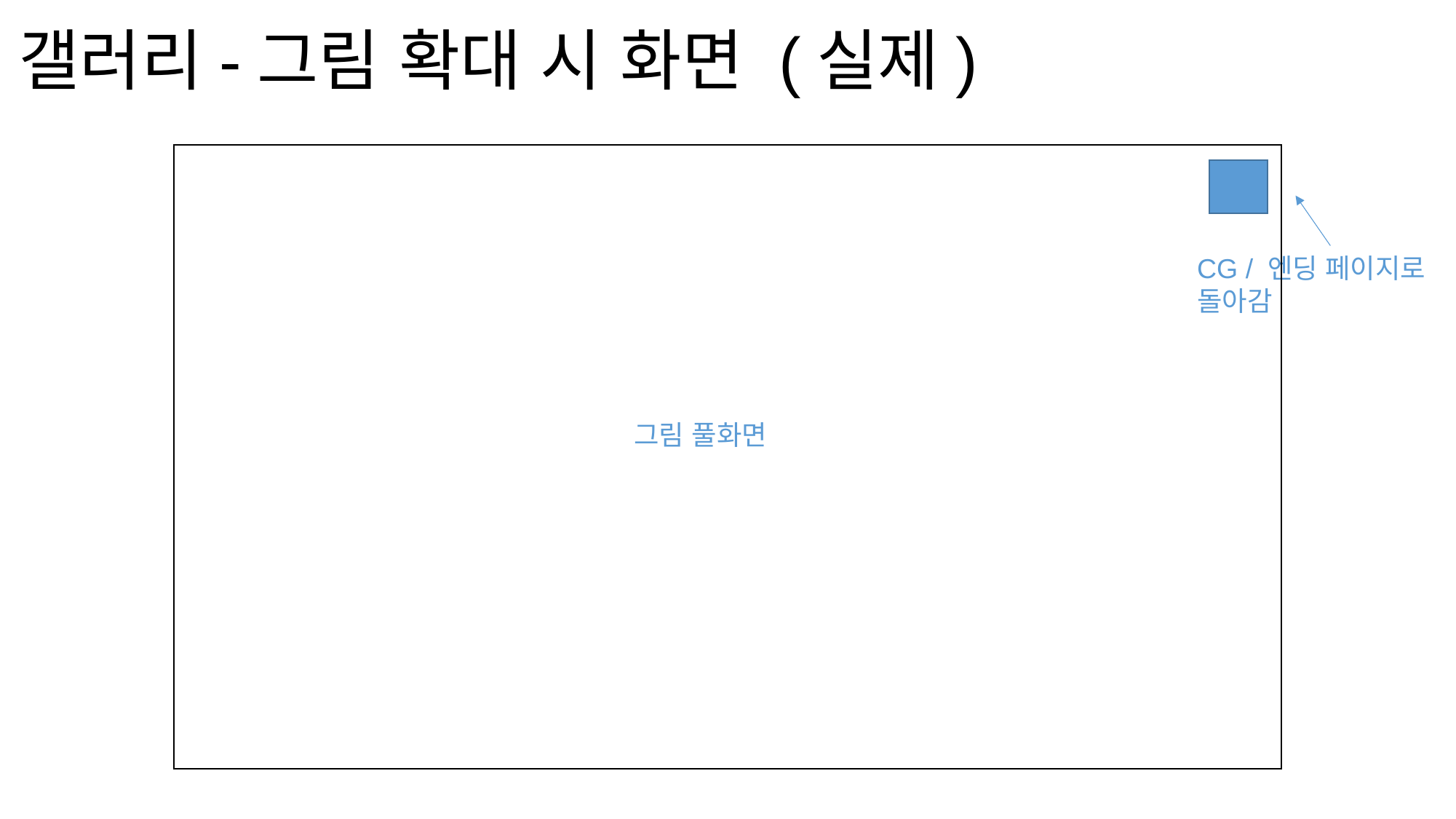

# 갤러리-그림 확대 시 화면 (실제)

CG / 엔딩 페이지로 돌아감
그림 풀화면